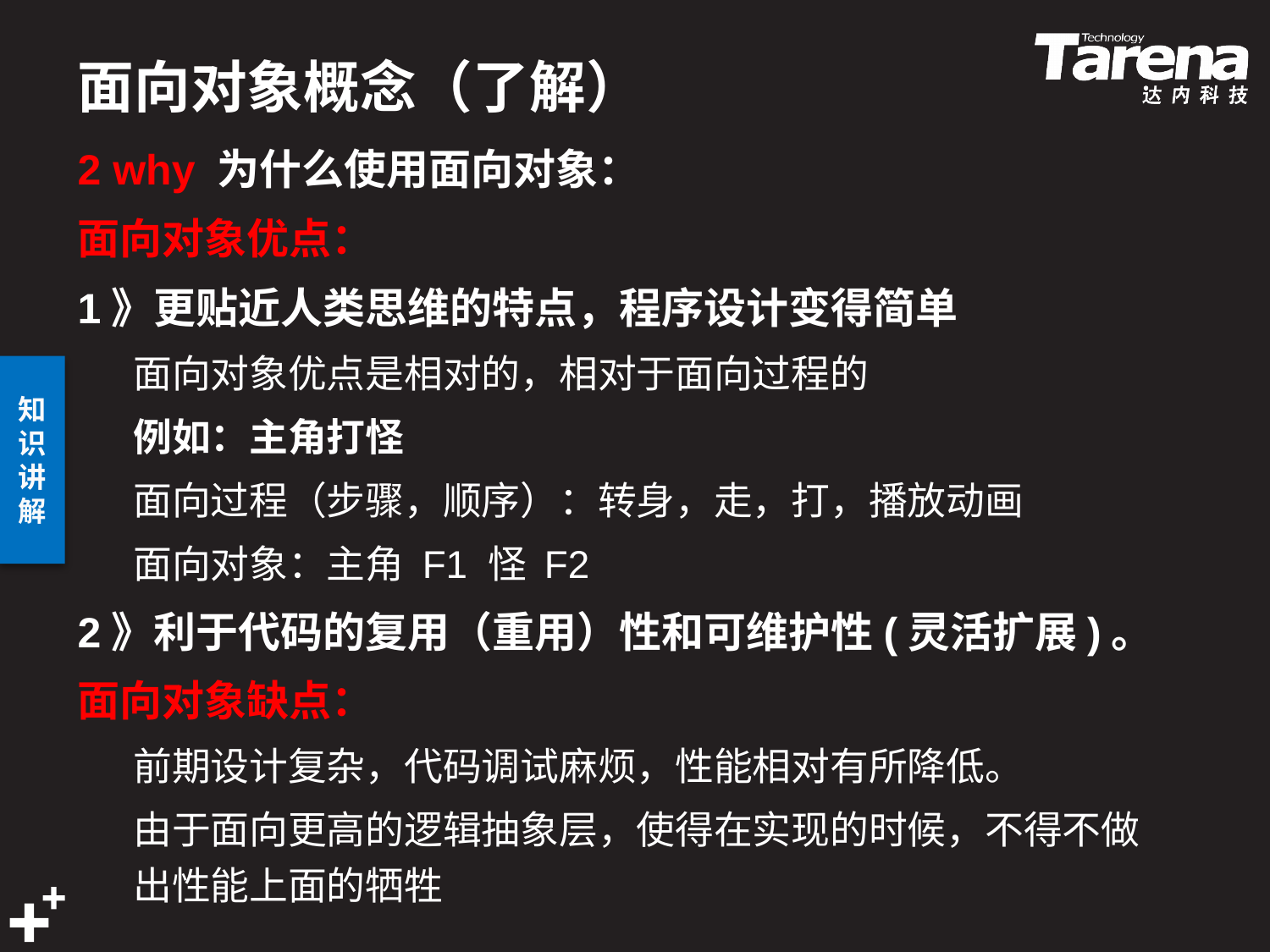

# 面向对象概念（了解）
2 why 为什么使用面向对象：
面向对象优点：
1》更贴近人类思维的特点，程序设计变得简单
面向对象优点是相对的，相对于面向过程的
例如：主角打怪
面向过程（步骤，顺序）：转身，走，打，播放动画
面向对象：主角 F1 怪 F2
2》利于代码的复用（重用）性和可维护性(灵活扩展)。
面向对象缺点：
前期设计复杂，代码调试麻烦，性能相对有所降低。
由于面向更高的逻辑抽象层，使得在实现的时候，不得不做出性能上面的牺牲